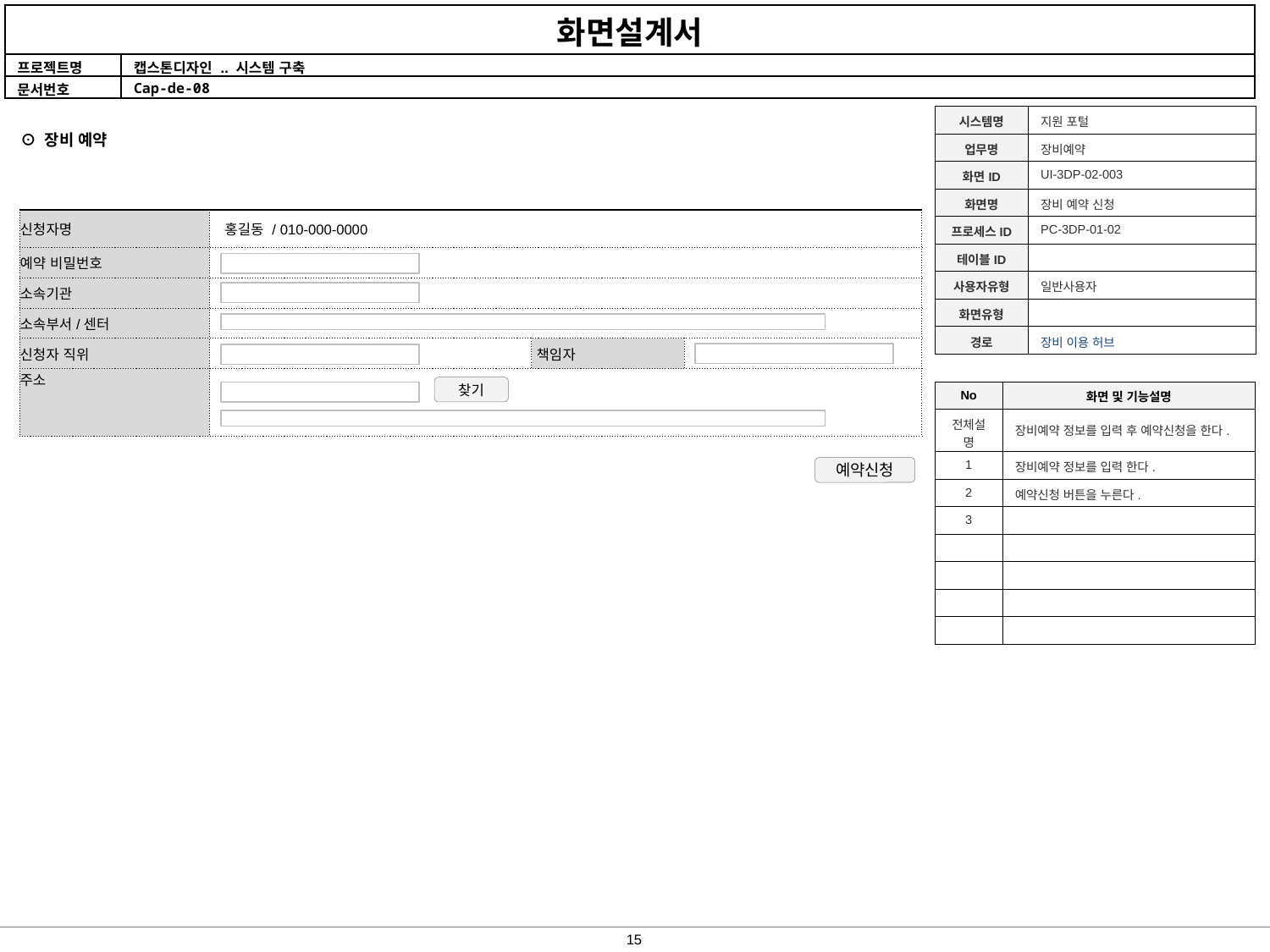

| 시스템명 | 지원 포털 |
| --- | --- |
| 업무명 | 장비예약 |
| 화면ID | UI-3DP-02-003 |
| 화면명 | 장비 예약 신청 |
| 프로세스ID | PC-3DP-01-02 |
| 테이블ID |  |
| 사용자유형 | 일반사용자 |
| 화면유형 |  |
| 경로 | 장비 이용 허브 |
⊙ 장비 예약
| 신청자명 | 홍길동 / 010-000-0000 |  |  |
| --- | --- | --- | --- |
| 예약 비밀번호 | 생산자 |  |  |
| 소속기관 |  |  |  |
| 소속부서/센터 |  |  |  |
| 신청자 직위 |  | 책임자 |  |
| 주소 |  |  |  |

찾기
| No | 화면 및 기능설명 |
| --- | --- |
| 전체설명 | 장비예약 정보를 입력 후 예약신청을 한다. |
| 1 | 장비예약 정보를 입력 한다. |
| 2 | 예약신청 버튼을 누른다. |
| 3 |  |
|  |  |
|  |  |
|  |  |
|  |  |

예약신청